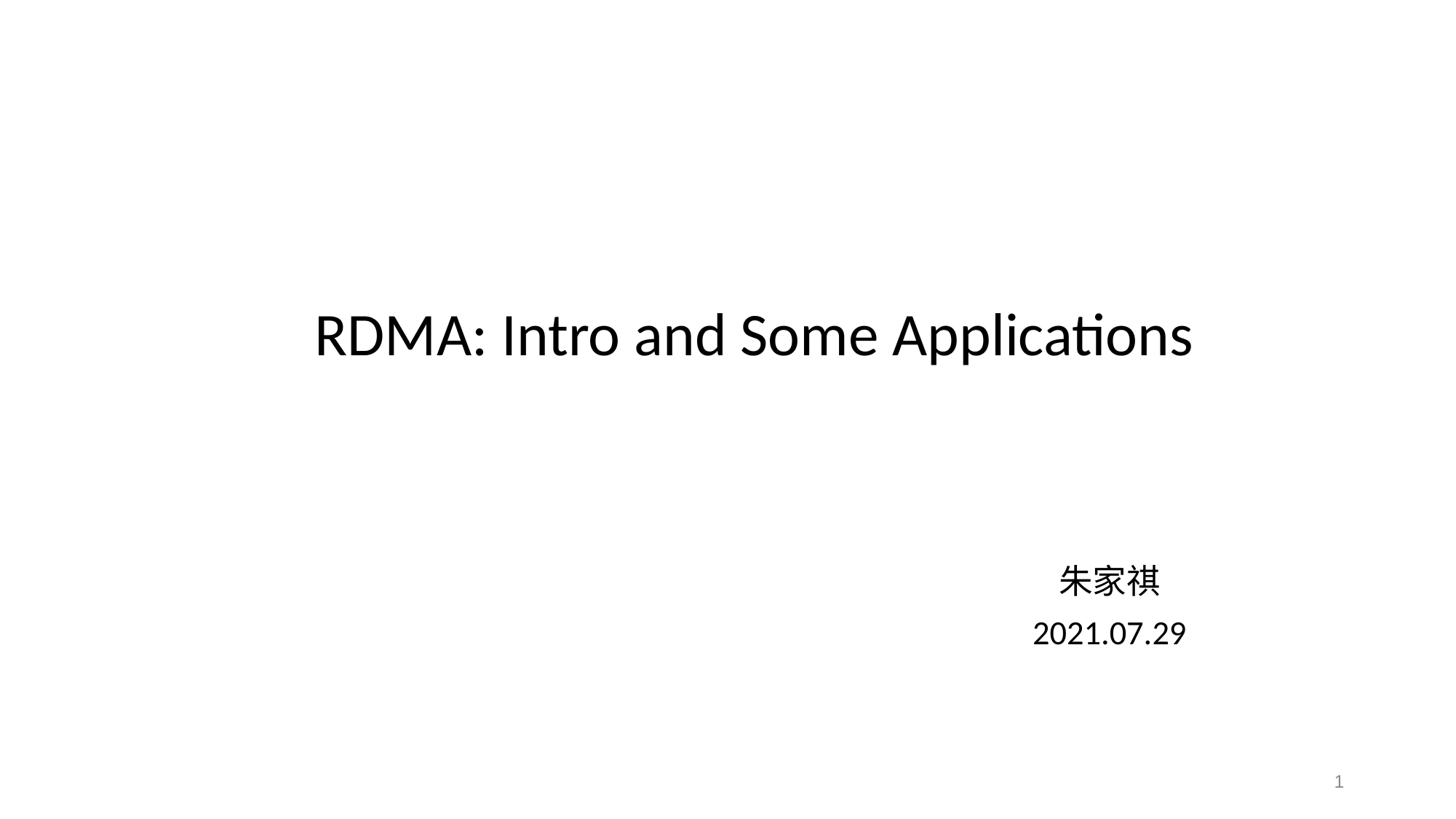

# RDMA: Intro and Some Applications
朱家祺
2021.07.29
1